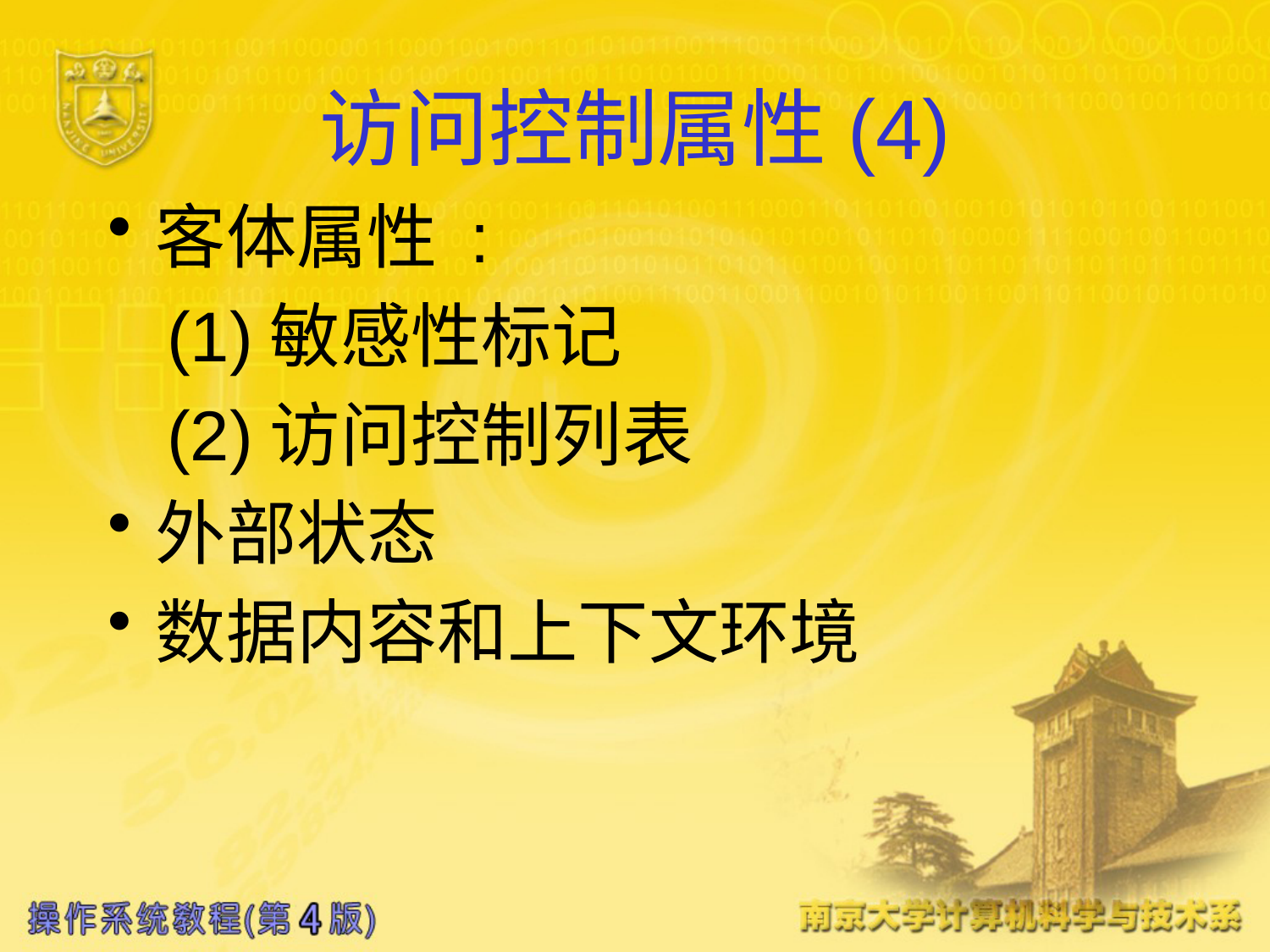

# 访问控制属性(4)
客体属性 :
   (1)敏感性标记
   (2)访问控制列表
外部状态
数据内容和上下文环境